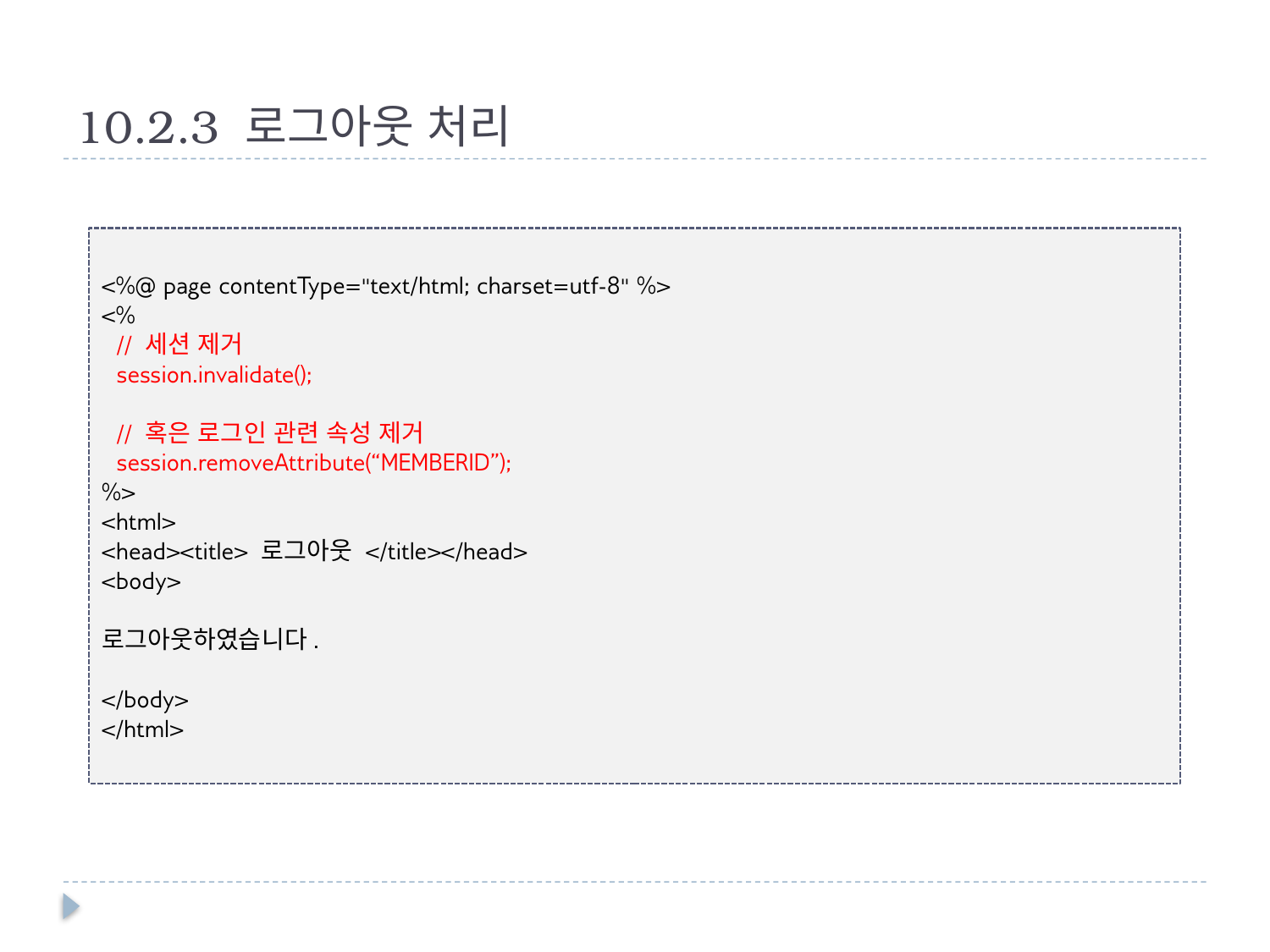

# 10.2.3 로그아웃 처리

<%@ page contentType="text/html; charset=utf-8" %>
<%
  // 세션 제거
  session.invalidate();

  // 혹은 로그인 관련 속성 제거
  session.removeAttribute(“MEMBERID”);
%>
<html>
<head><title> 로그아웃 </title></head>
<body>

로그아웃하였습니다.

</body>
</html>